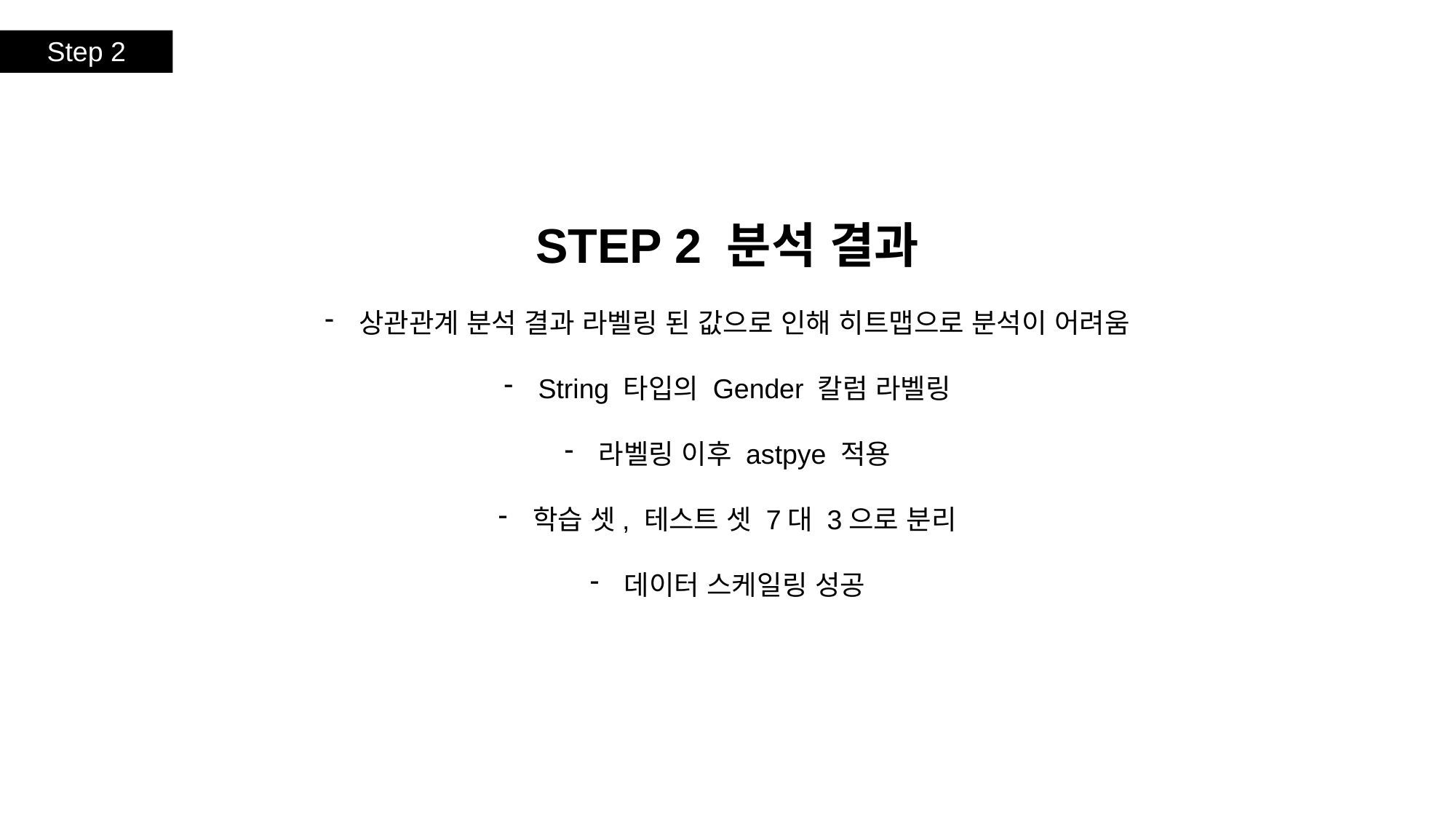

Step 2
STEP 2 분석 결과

상관관계 분석 결과 라벨링 된 값으로 인해 히트맵으로 분석이 어려움

String 타입의 Gender 칼럼 라벨링

라벨링 이후 astpye 적용

학습 셋, 테스트 셋 7대 3으로 분리

데이터 스케일링 성공